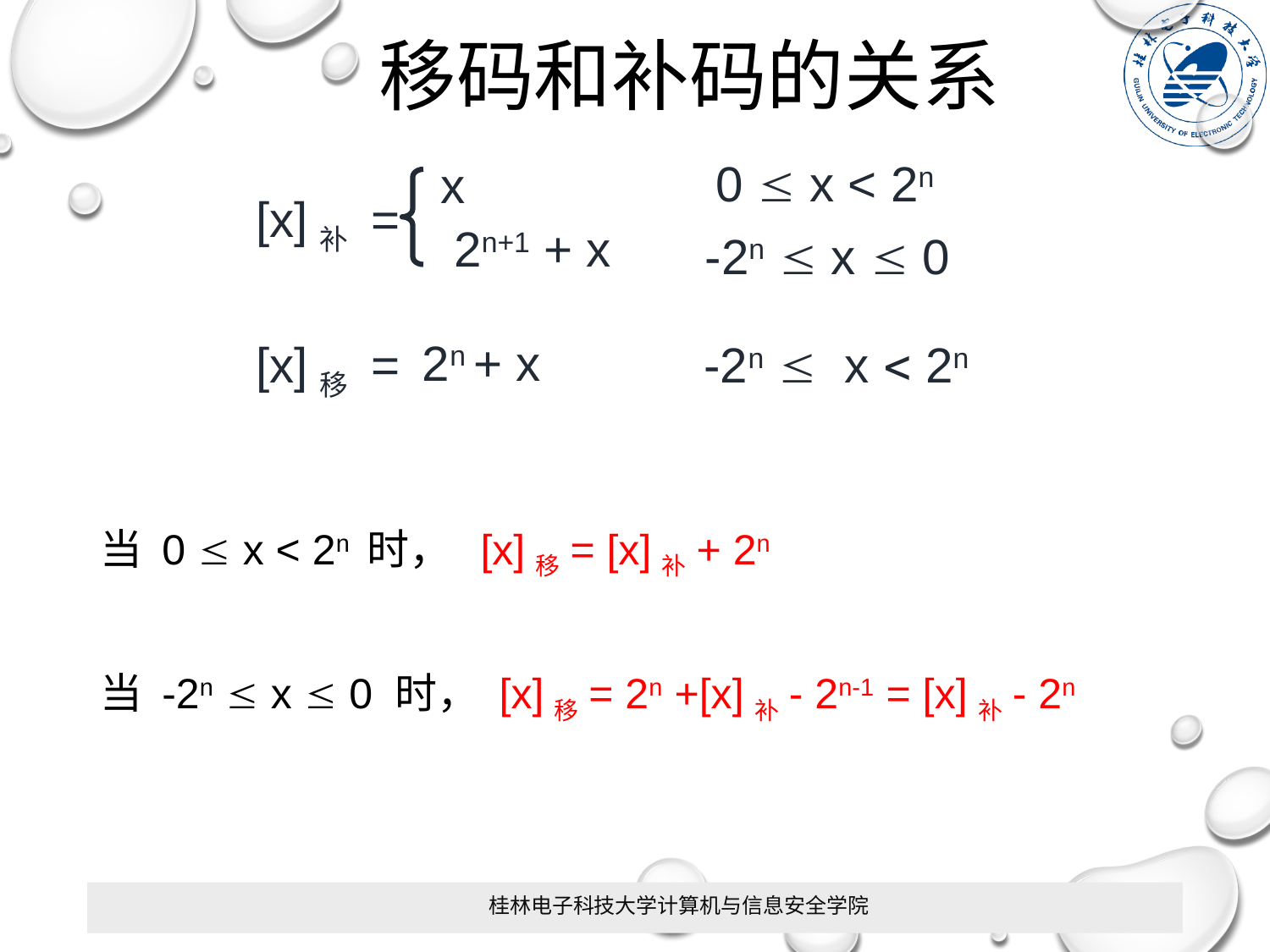

# 移码和补码的关系
 x
0 ≤ x < 2n

[x]补 =
 2n+1 + x
-2n ≤ x ≤ 0

当 0 ≤ x < 2n 时，  [x]移= [x]补+ 2n

当 -2n ≤ x ≤ 0 时， [x]移= 2n +[x]补- 2n-1 = [x]补- 2n

 2n + x
[x]移 =
  -2n ≤  x < 2n
桂林电子科技大学计算机与信息安全学院

24